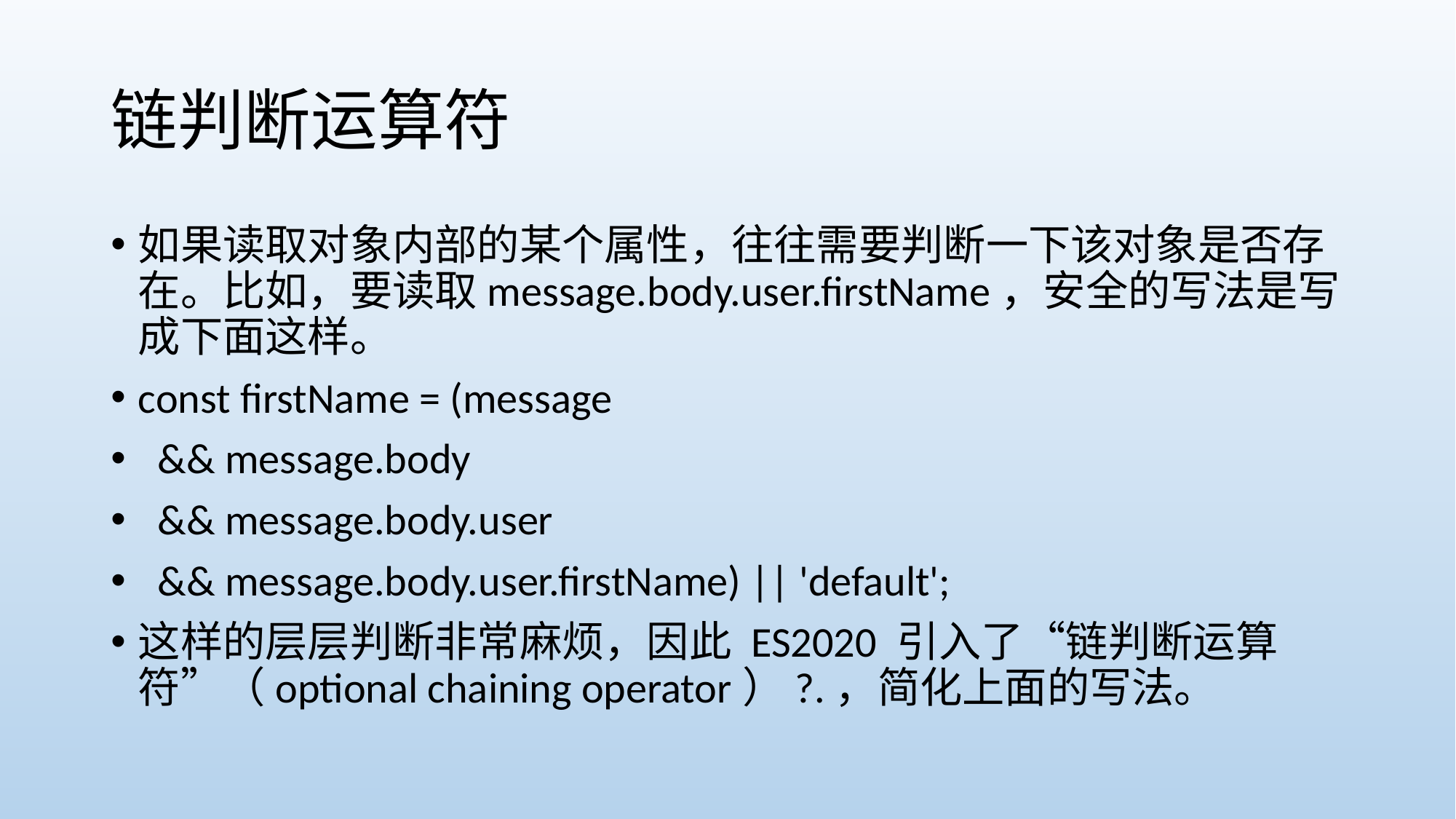

# 链判断运算符
如果读取对象内部的某个属性，往往需要判断一下该对象是否存在。比如，要读取message.body.user.firstName，安全的写法是写成下面这样。
const firstName = (message
  && message.body
  && message.body.user
  && message.body.user.firstName) || 'default';
这样的层层判断非常麻烦，因此 ES2020 引入了“链判断运算符”（optional chaining operator）?.，简化上面的写法。